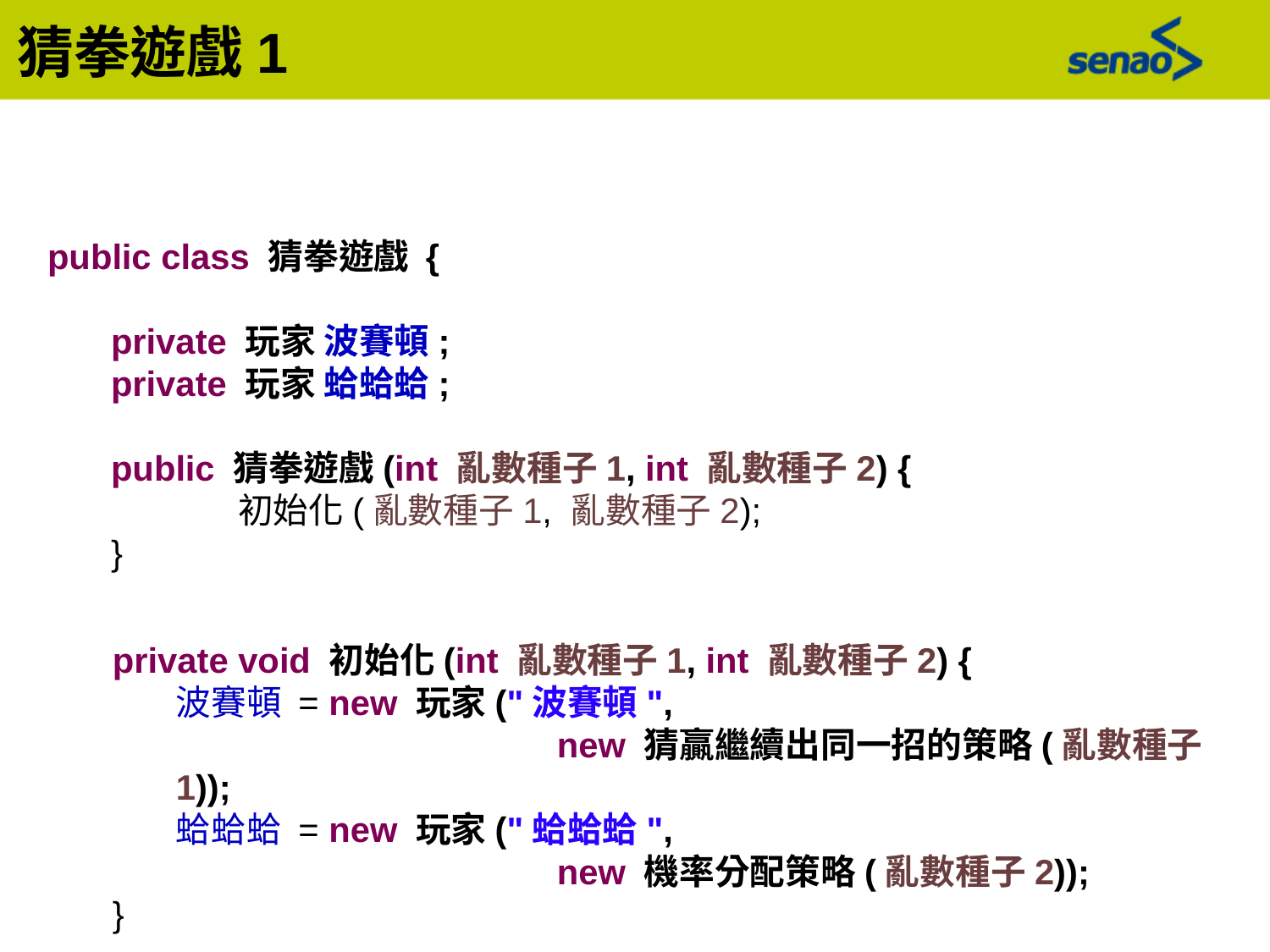

猜拳遊戲1
public class 猜拳遊戲 {

private 玩家 波賽頓;
private 玩家 蛤蛤蛤;

public 猜拳遊戲(int 亂數種子1, int 亂數種子2) {
	初始化(亂數種子1, 亂數種子2);
}
private void 初始化(int 亂數種子1, int 亂數種子2) {
波賽頓 = new 玩家("波賽頓",
			new 猜贏繼續出同一招的策略(亂數種子1));
蛤蛤蛤 = new 玩家("蛤蛤蛤",
 			new 機率分配策略(亂數種子2));
}